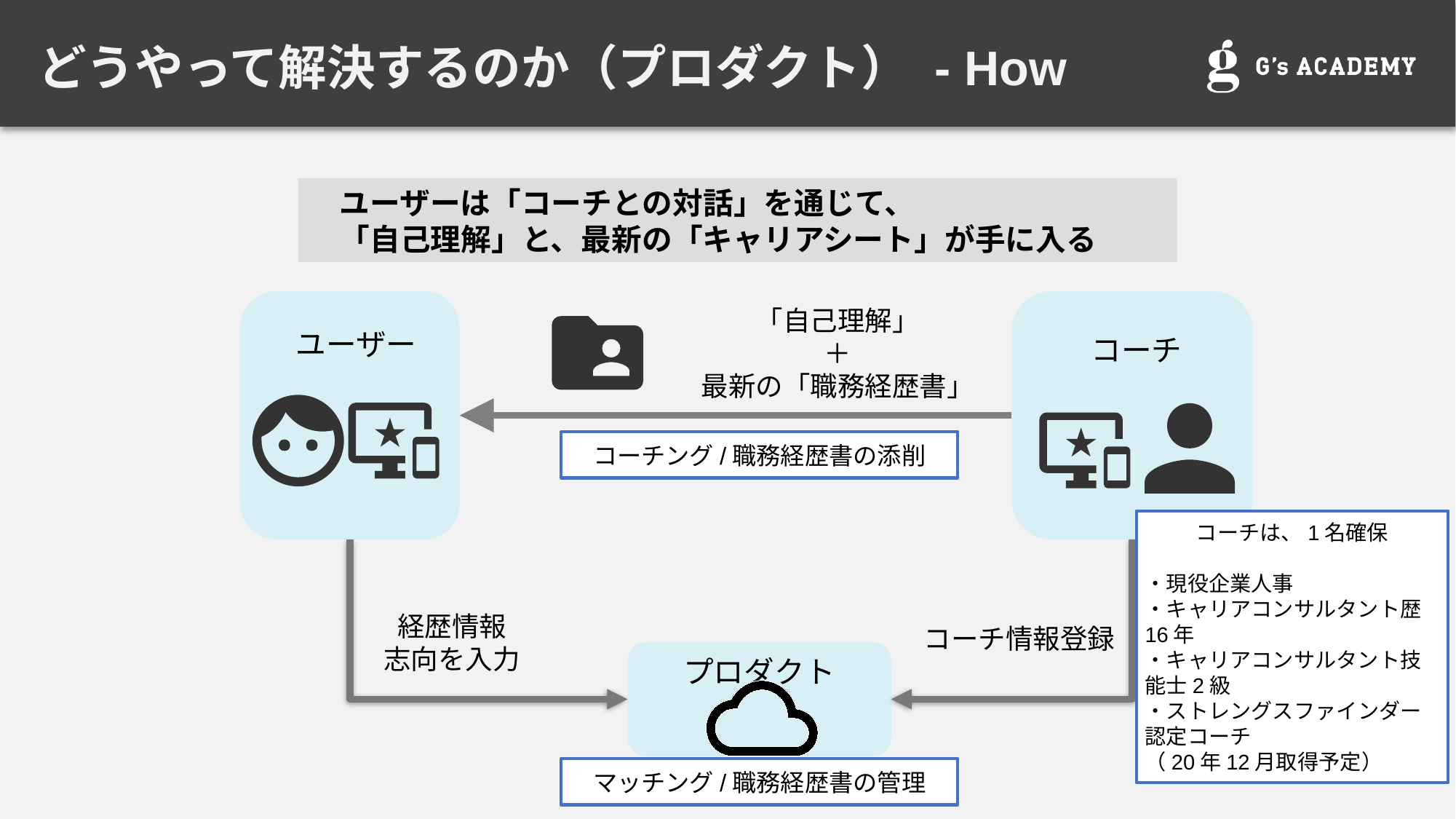

# どうやって解決するのか（プロダクト） - How
　ユーザーは「コーチとの対話」を通じて、
　「自己理解」と、最新の「キャリアシート」が手に入る

コーチ

ユーザー

「自己理解」
＋
最新の「職務経歴書」

コーチング/職務経歴書の添削
コーチは、1名確保

・現役企業人事
・キャリアコンサルタント歴16年
・キャリアコンサルタント技能士2級
・ストレングスファインダー認定コーチ
（20年12月取得予定）
経歴情報
志向を入力
コーチ情報登録
プロダクト

マッチング/職務経歴書の管理